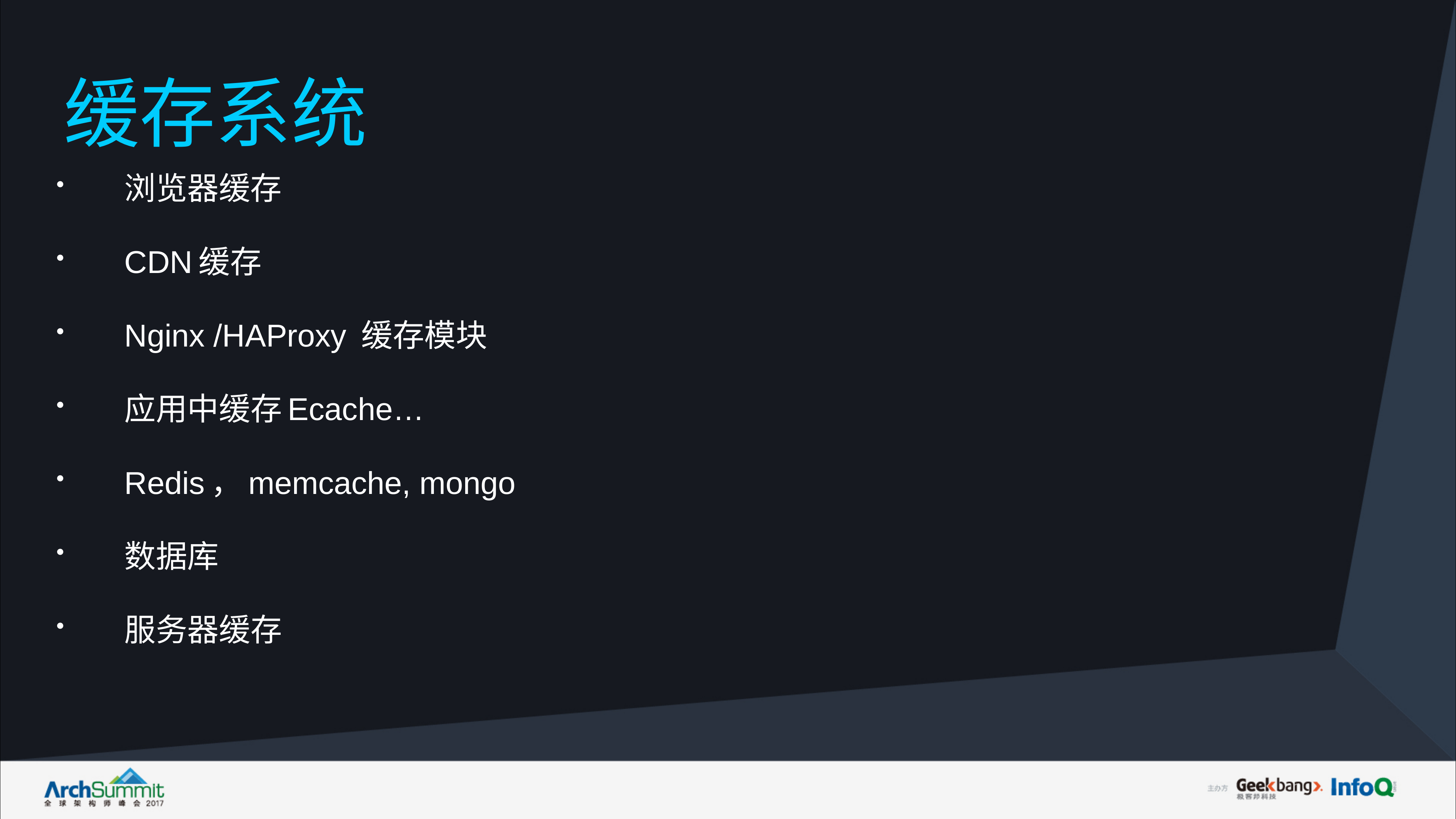

# 缓存系统
浏览器缓存
CDN缓存
Nginx /HAProxy 缓存模块
应用中缓存Ecache…
Redis，memcache, mongo
数据库
服务器缓存